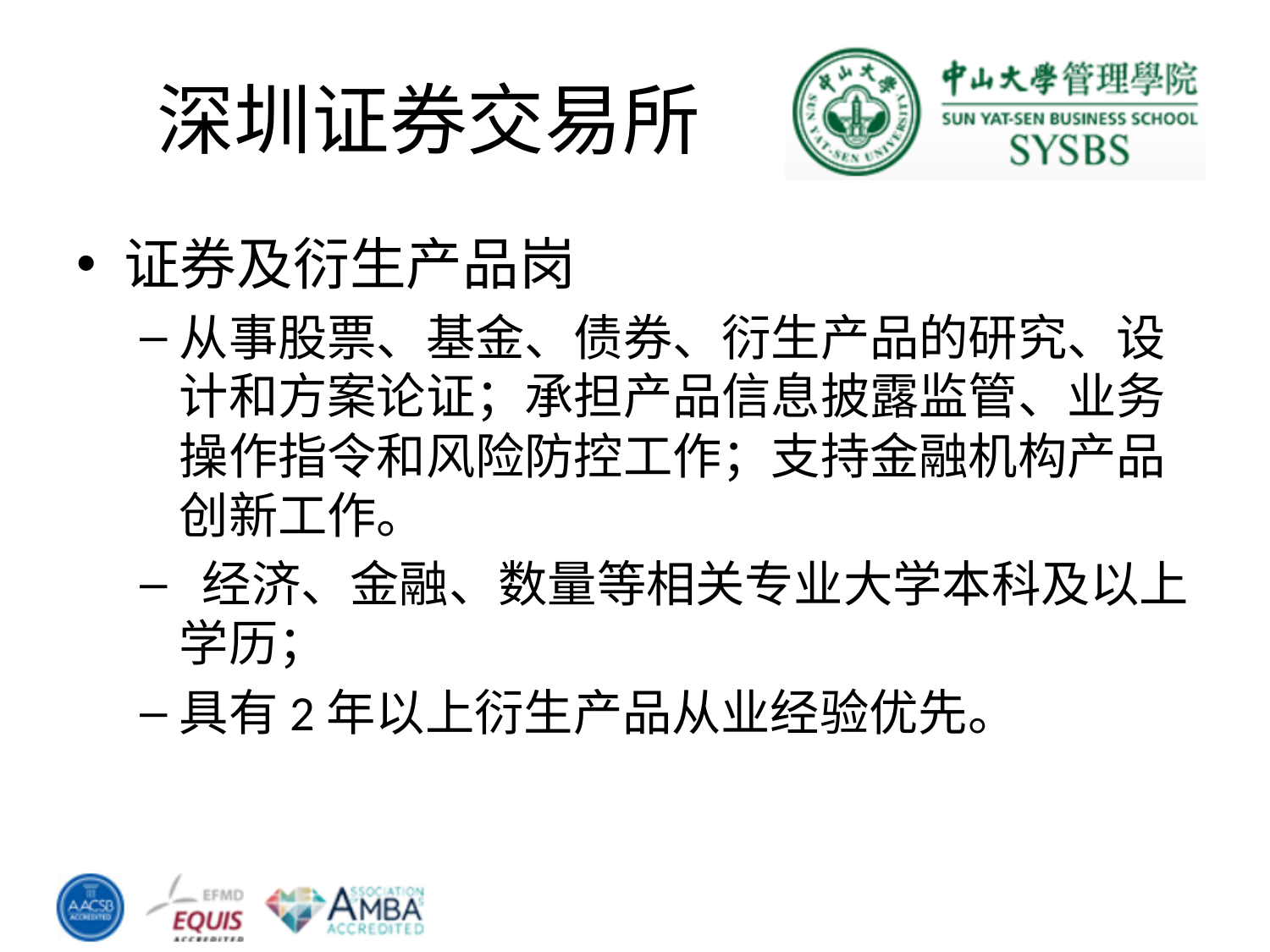

# 深圳证券交易所
证券及衍生产品岗
从事股票、基金、债券、衍生产品的研究、设计和方案论证；承担产品信息披露监管、业务操作指令和风险防控工作；支持金融机构产品创新工作。
 经济、金融、数量等相关专业大学本科及以上学历；
具有2年以上衍生产品从业经验优先。